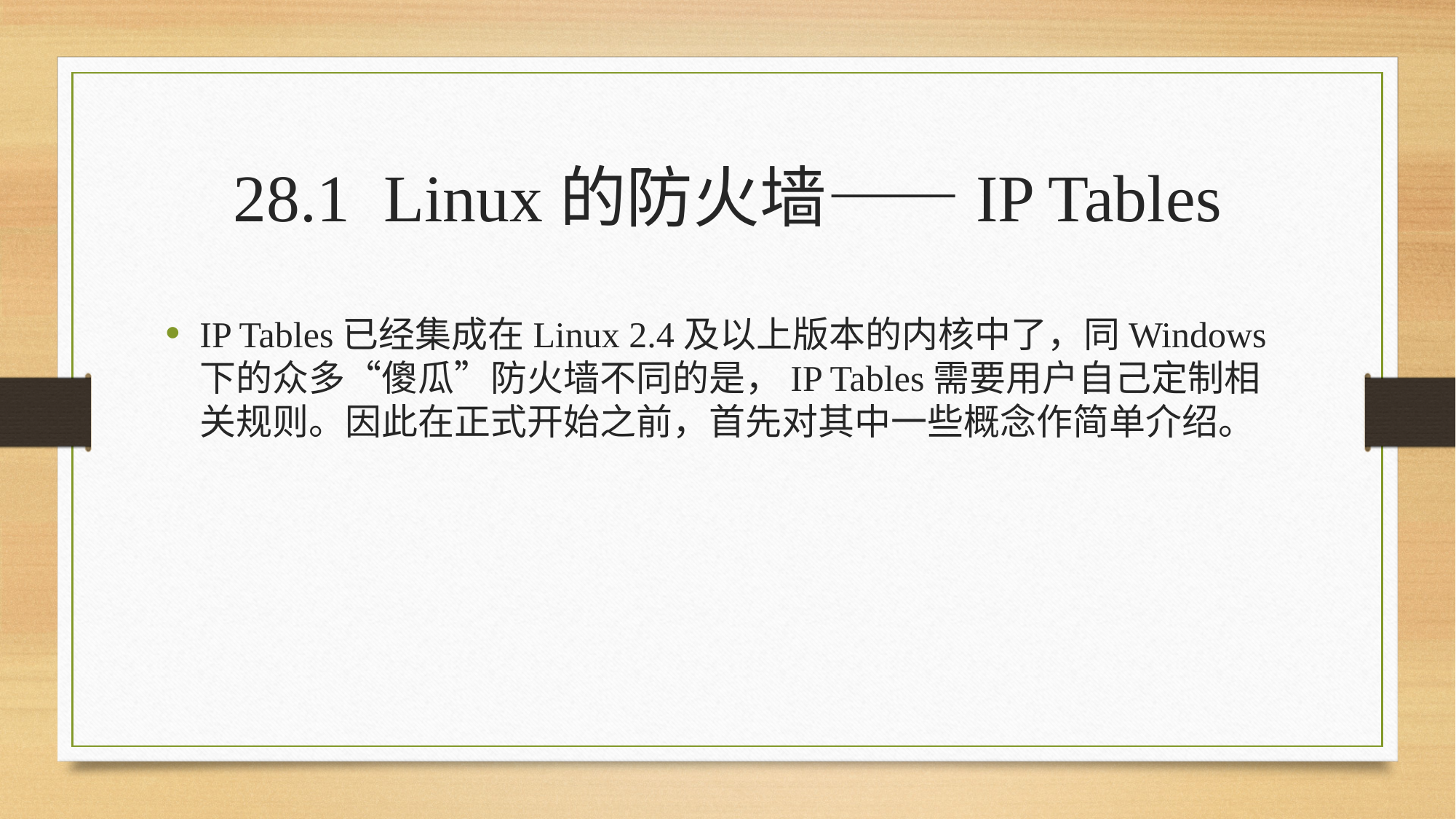

# 28.1  Linux的防火墙——IP Tables
IP Tables已经集成在Linux 2.4及以上版本的内核中了，同Windows下的众多“傻瓜”防火墙不同的是，IP Tables需要用户自己定制相关规则。因此在正式开始之前，首先对其中一些概念作简单介绍。